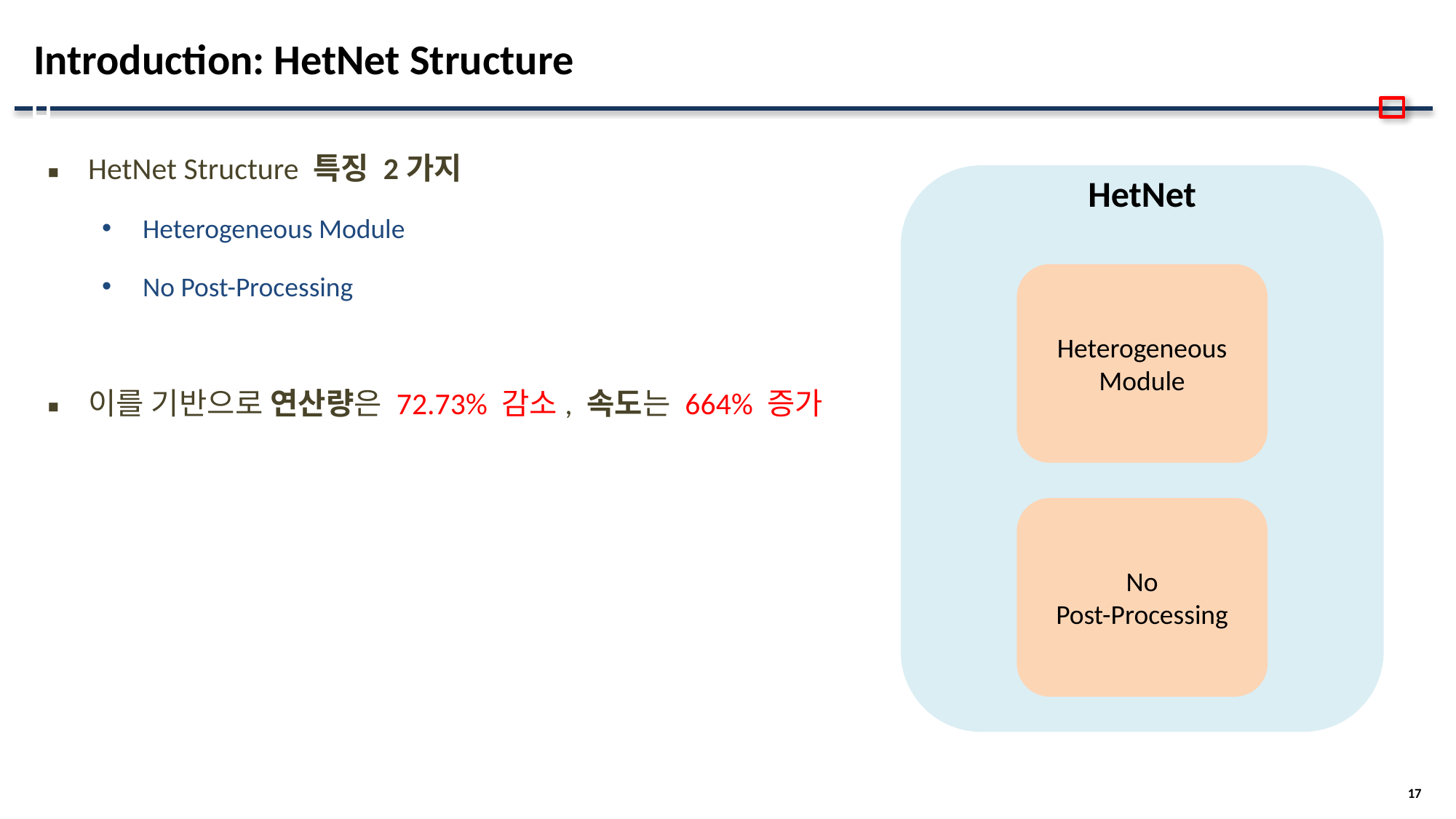

# Introduction: HetNet Structure
HetNet Structure 특징 2가지
Heterogeneous Module
No Post-Processing

이를 기반으로 연산량은 72.73% 감소, 속도는 664% 증가

HetNet
Heterogeneous Module
No
Post-Processing
17